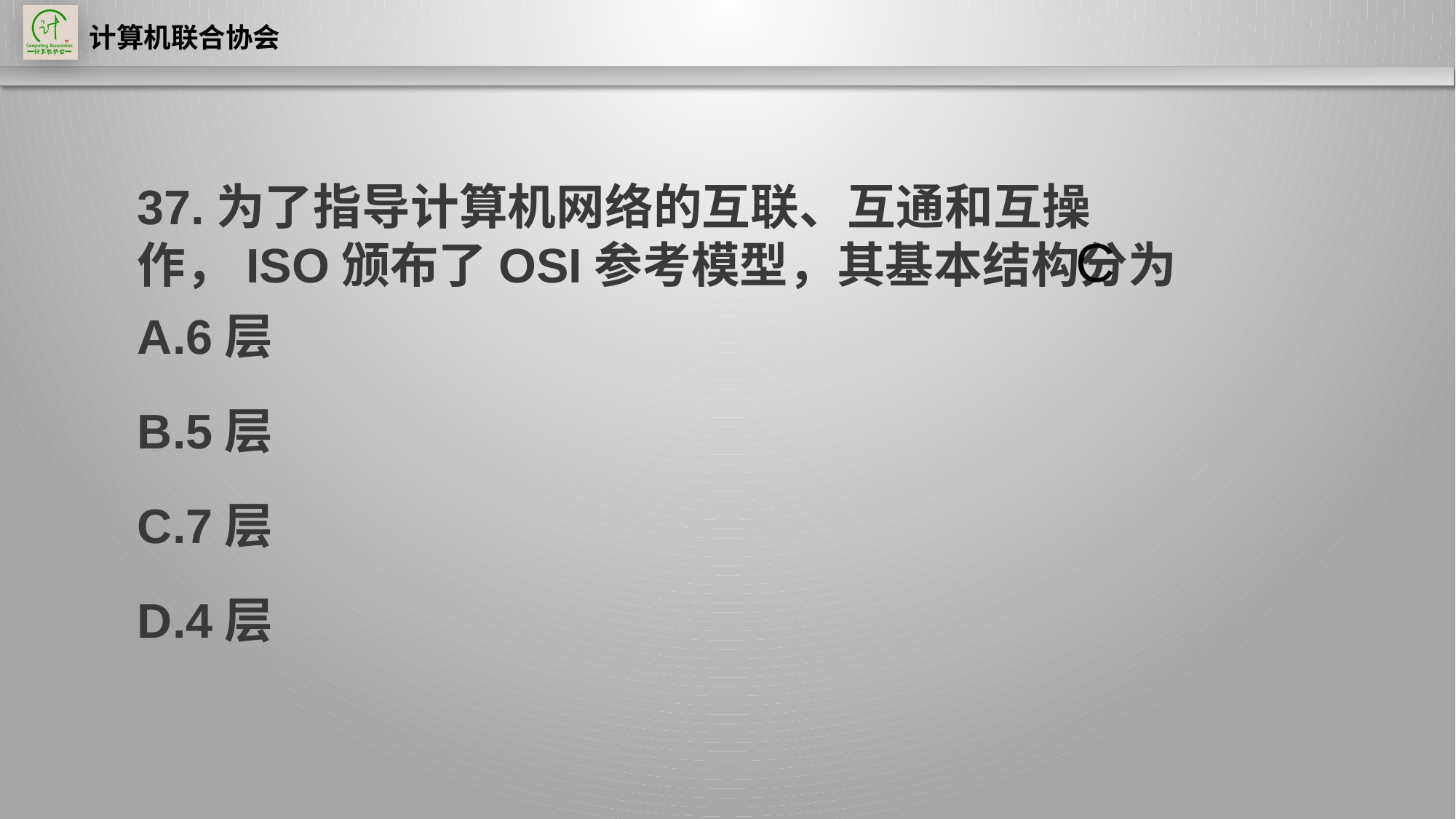

37.为了指导计算机网络的互联、互通和互操作，ISO颁布了OSI参考模型，其基本结构分为
C
A.6层
B.5层
C.7层
D.4层